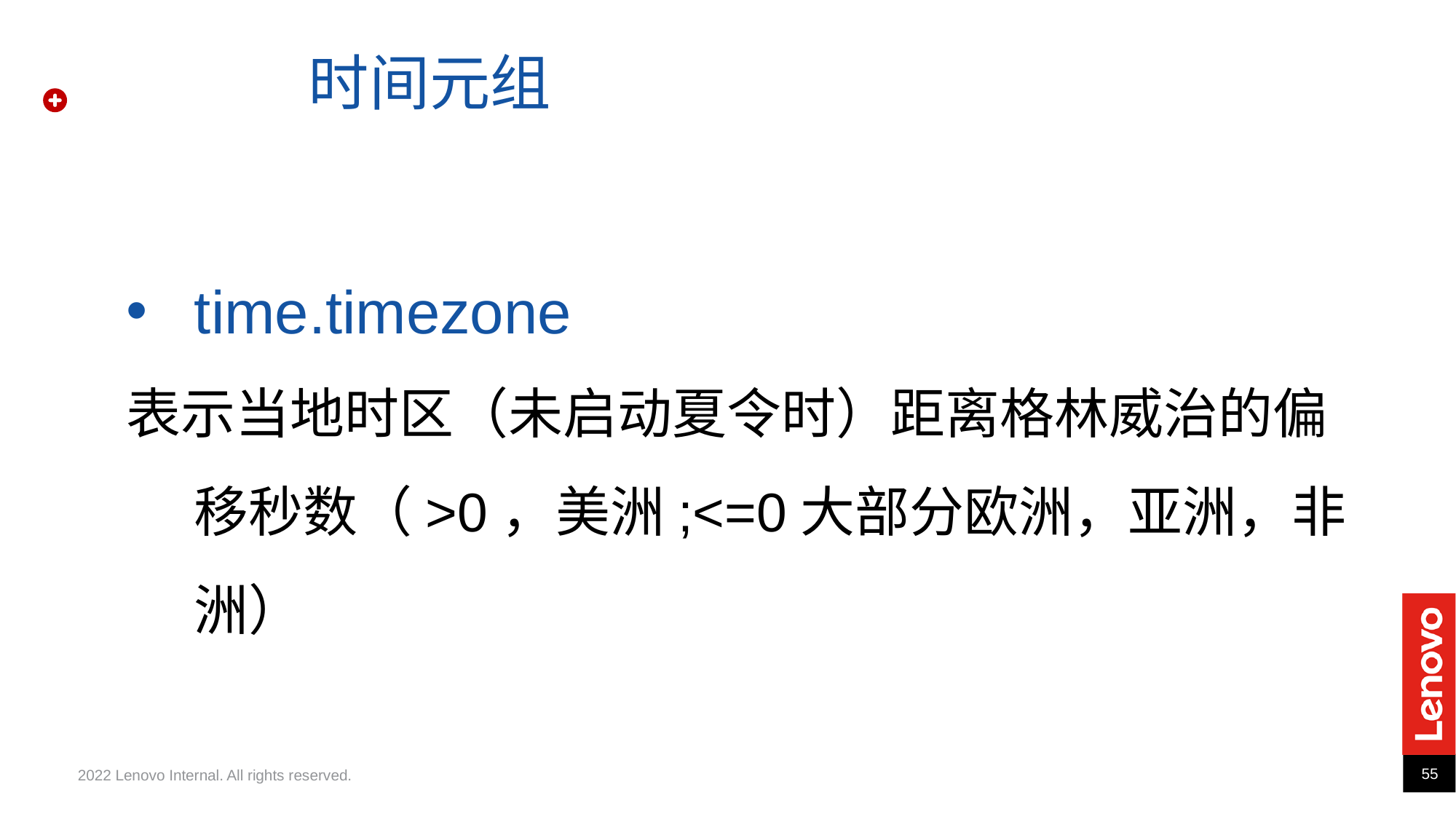

时间元组
time.timezone
表示当地时区（未启动夏令时）距离格林威治的偏移秒数（>0，美洲;<=0大部分欧洲，亚洲，非洲）